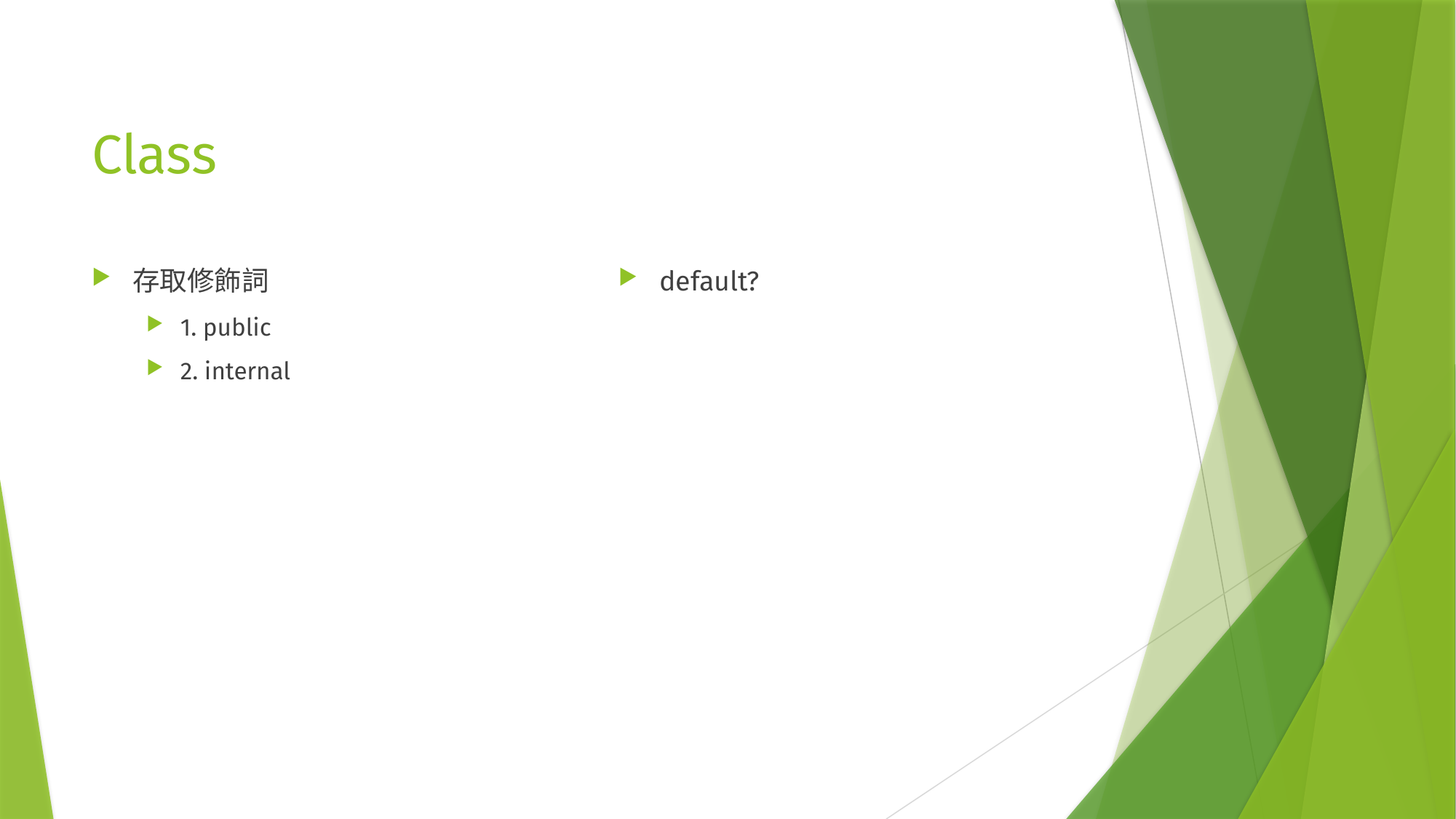

# Class
存取修飾詞
1. public
2. internal
default?